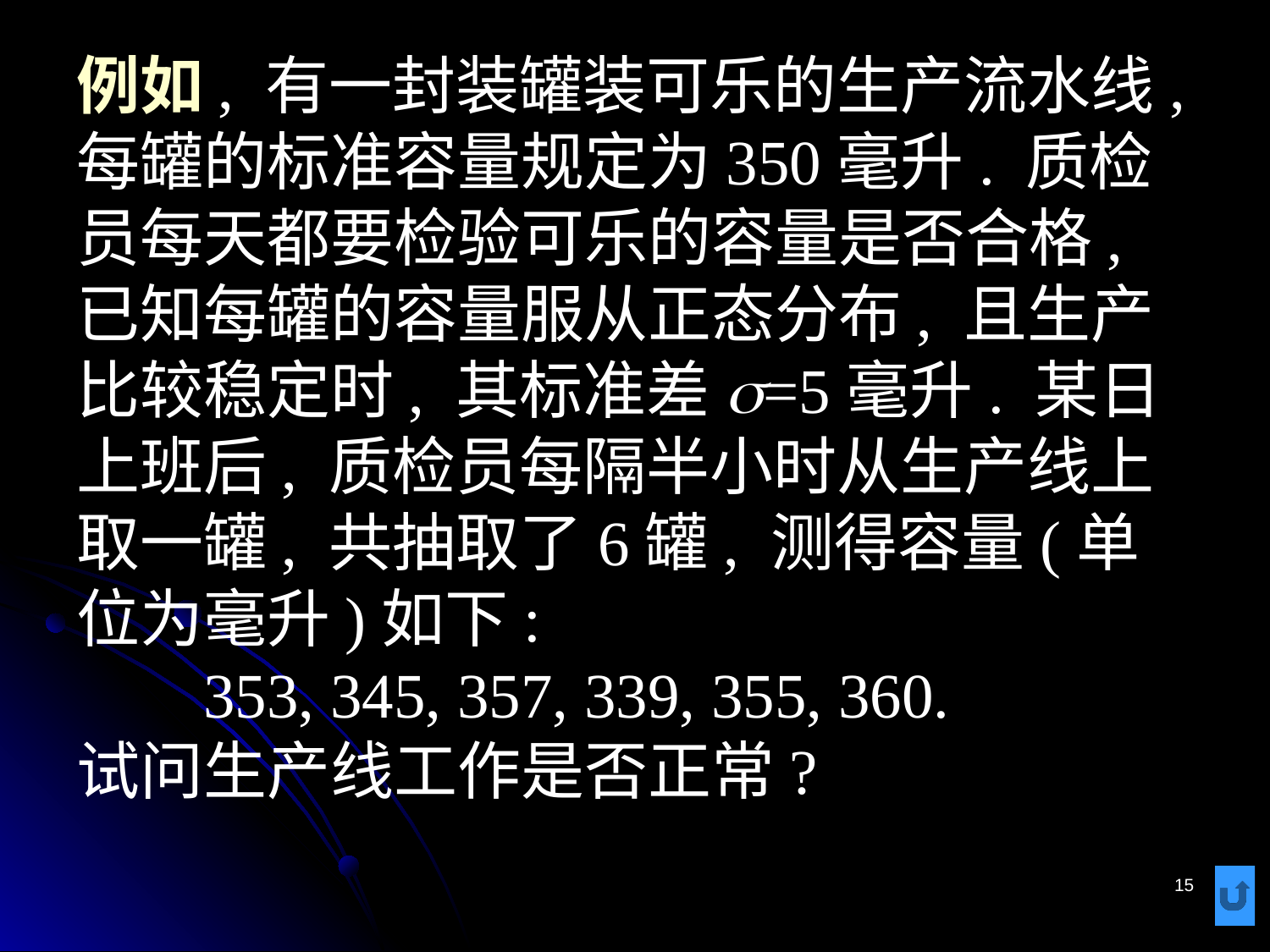

# 例如, 有一封装罐装可乐的生产流水线, 每罐的标准容量规定为350毫升. 质检员每天都要检验可乐的容量是否合格, 已知每罐的容量服从正态分布, 且生产比较稳定时, 其标准差σ=5毫升. 某日上班后, 质检员每隔半小时从生产线上取一罐, 共抽取了6罐, 测得容量(单位为毫升)如下: 353, 345, 357, 339, 355, 360. 试问生产线工作是否正常?
15